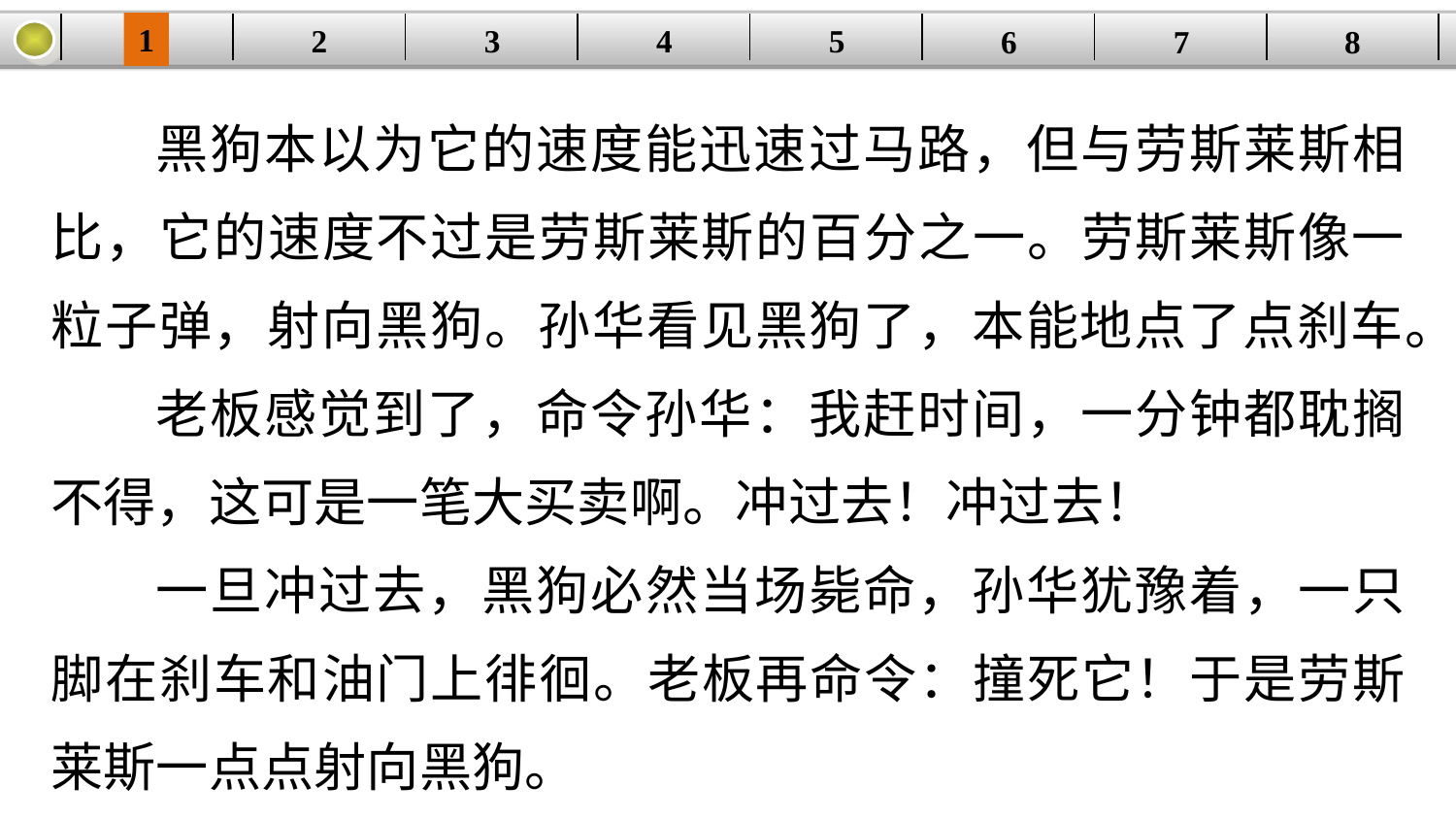

1
2
3
4
|  |  |  |  |  |  |  |  |
| --- | --- | --- | --- | --- | --- | --- | --- |
5
6
7
8

黑狗本以为它的速度能迅速过马路，但与劳斯莱斯相比，它的速度不过是劳斯莱斯的百分之一。劳斯莱斯像一粒子弹，射向黑狗。孙华看见黑狗了，本能地点了点刹车。
老板感觉到了，命令孙华：我赶时间，一分钟都耽搁不得，这可是一笔大买卖啊。冲过去！冲过去！
一旦冲过去，黑狗必然当场毙命，孙华犹豫着，一只脚在刹车和油门上徘徊。老板再命令：撞死它！于是劳斯莱斯一点点射向黑狗。